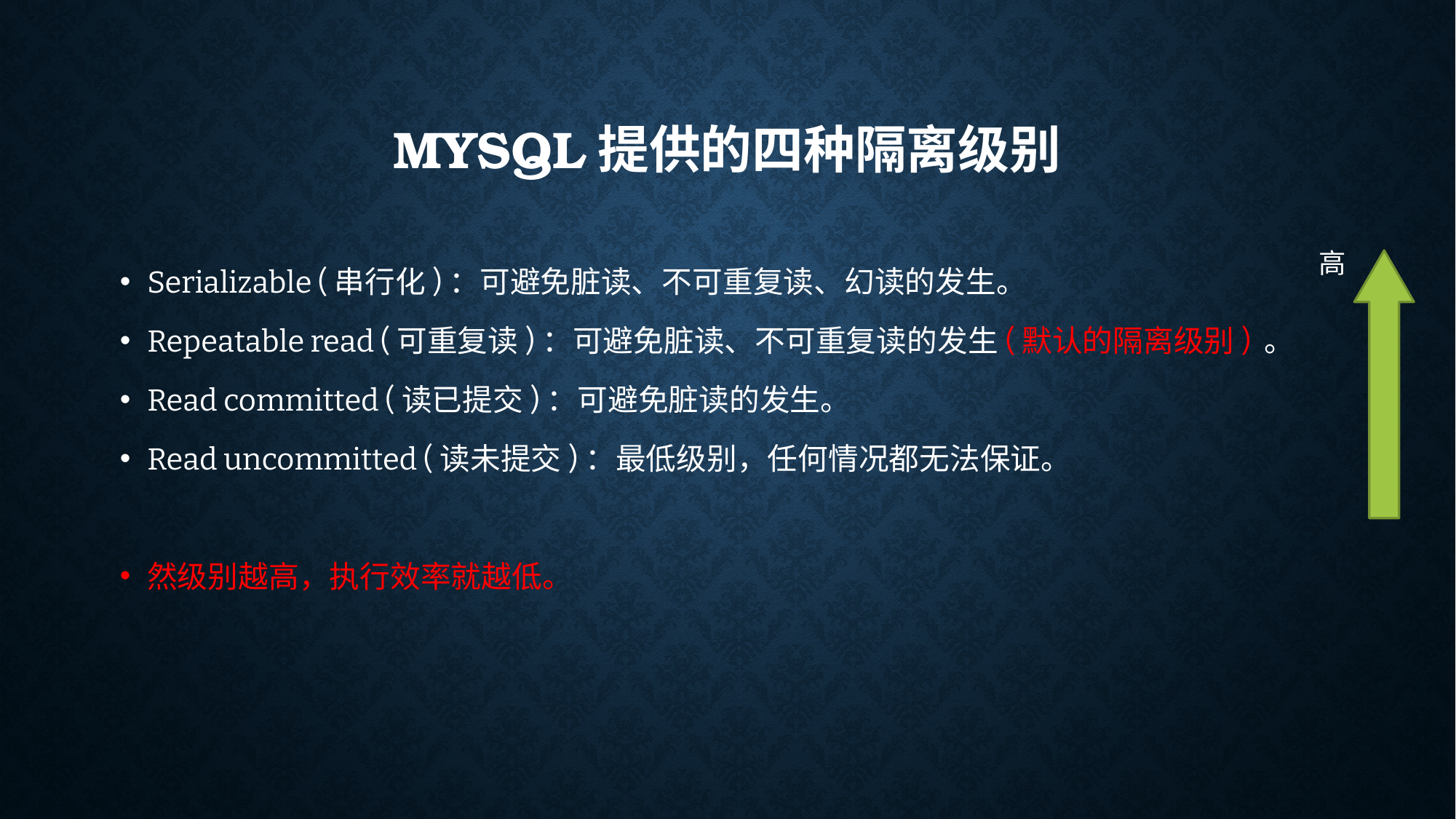

# Mysql提供的四种隔离级别
高

Serializable (串行化)：可避免脏读、不可重复读、幻读的发生。
Repeatable read (可重复读)：可避免脏读、不可重复读的发生(默认的隔离级别) 。
Read committed (读已提交)：可避免脏读的发生。
Read uncommitted (读未提交)：最低级别，任何情况都无法保证。

然级别越高，执行效率就越低。